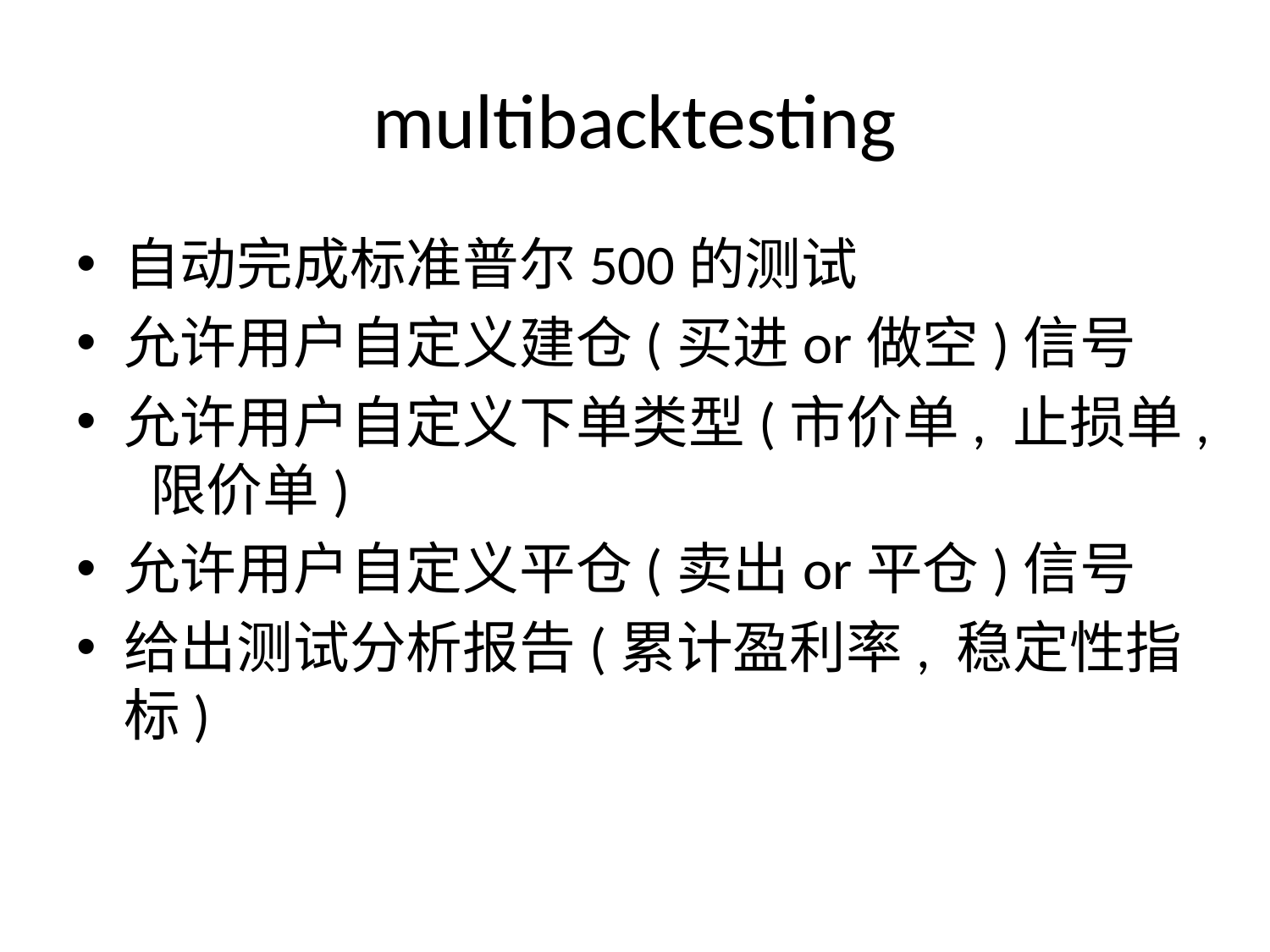

# multibacktesting
自动完成标准普尔500的测试
允许用户自定义建仓(买进or做空)信号
允许用户自定义下单类型(市价单, 止损单, 限价单)
允许用户自定义平仓(卖出or平仓)信号
给出测试分析报告(累计盈利率, 稳定性指标)